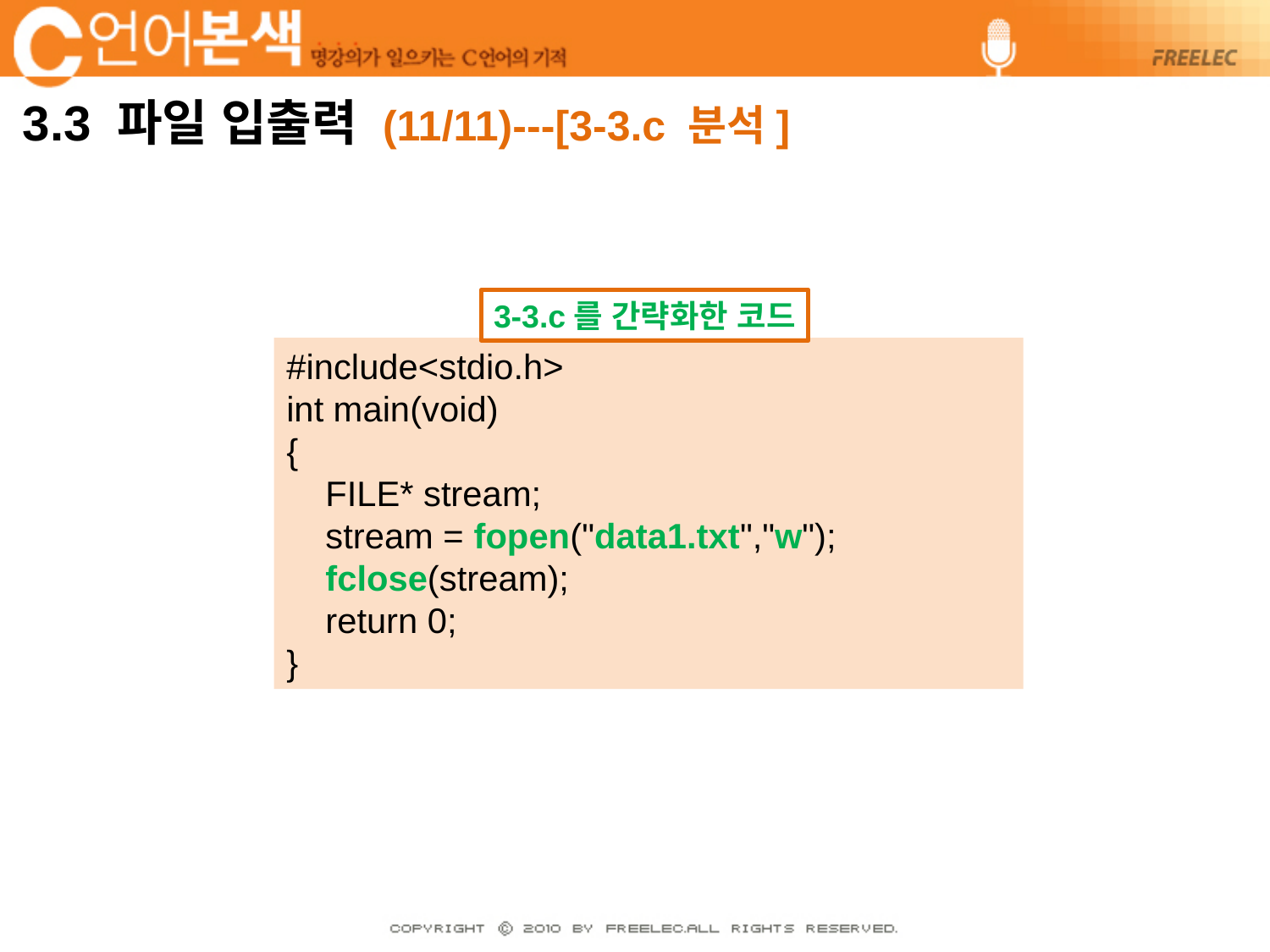

# 3.3 파일 입출력 (11/11)---[3-3.c 분석]
3-3.c를 간략화한 코드
#include<stdio.h>
int main(void)
{
    FILE* stream;
    stream = fopen("data1.txt","w");
    fclose(stream);
    return 0;
}